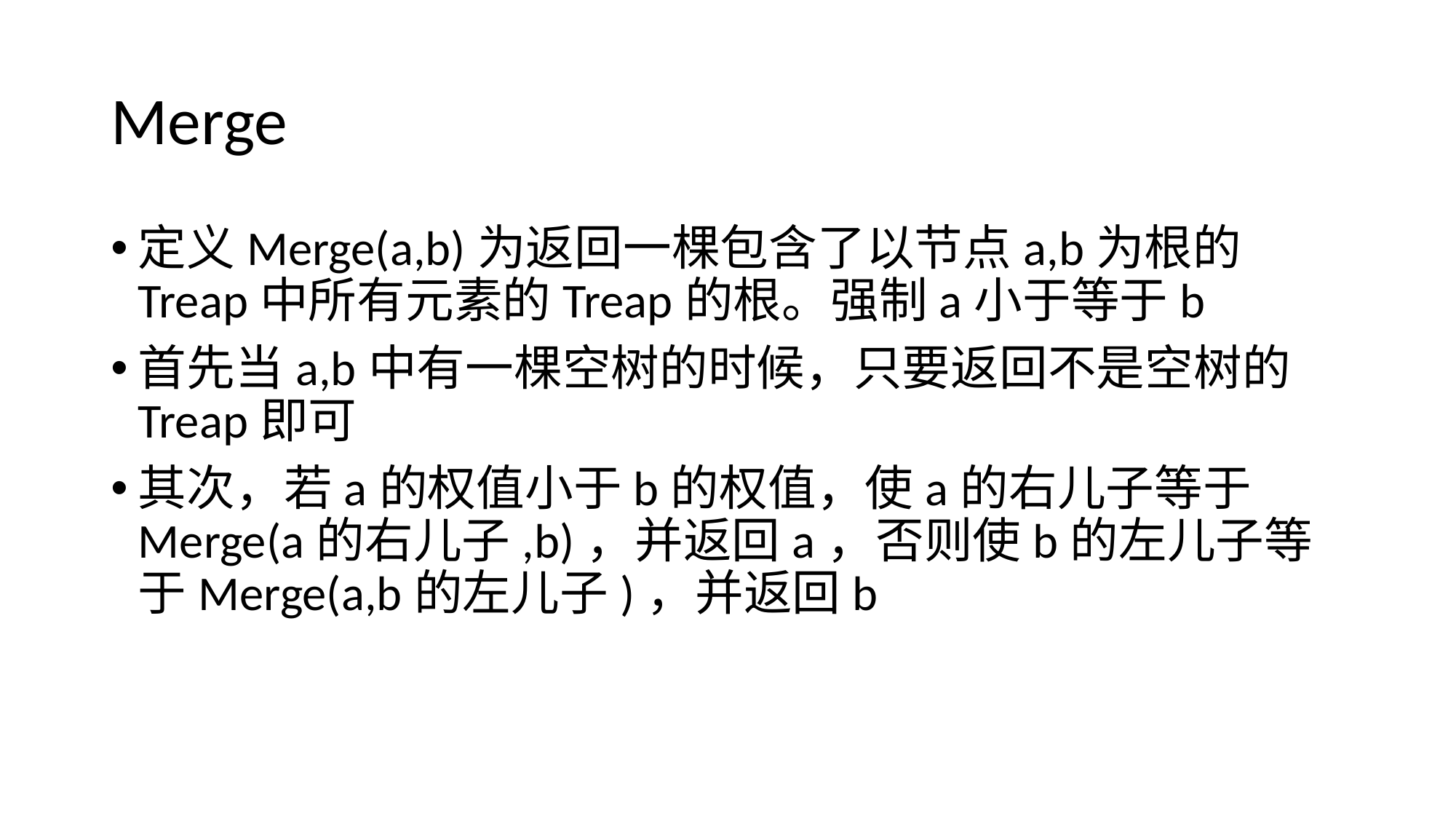

# Merge
定义Merge(a,b)为返回一棵包含了以节点a,b为根的Treap中所有元素的Treap的根。强制a小于等于b
首先当a,b中有一棵空树的时候，只要返回不是空树的Treap即可
其次，若a的权值小于b的权值，使a的右儿子等于Merge(a的右儿子,b)，并返回a，否则使b的左儿子等于Merge(a,b的左儿子)，并返回b